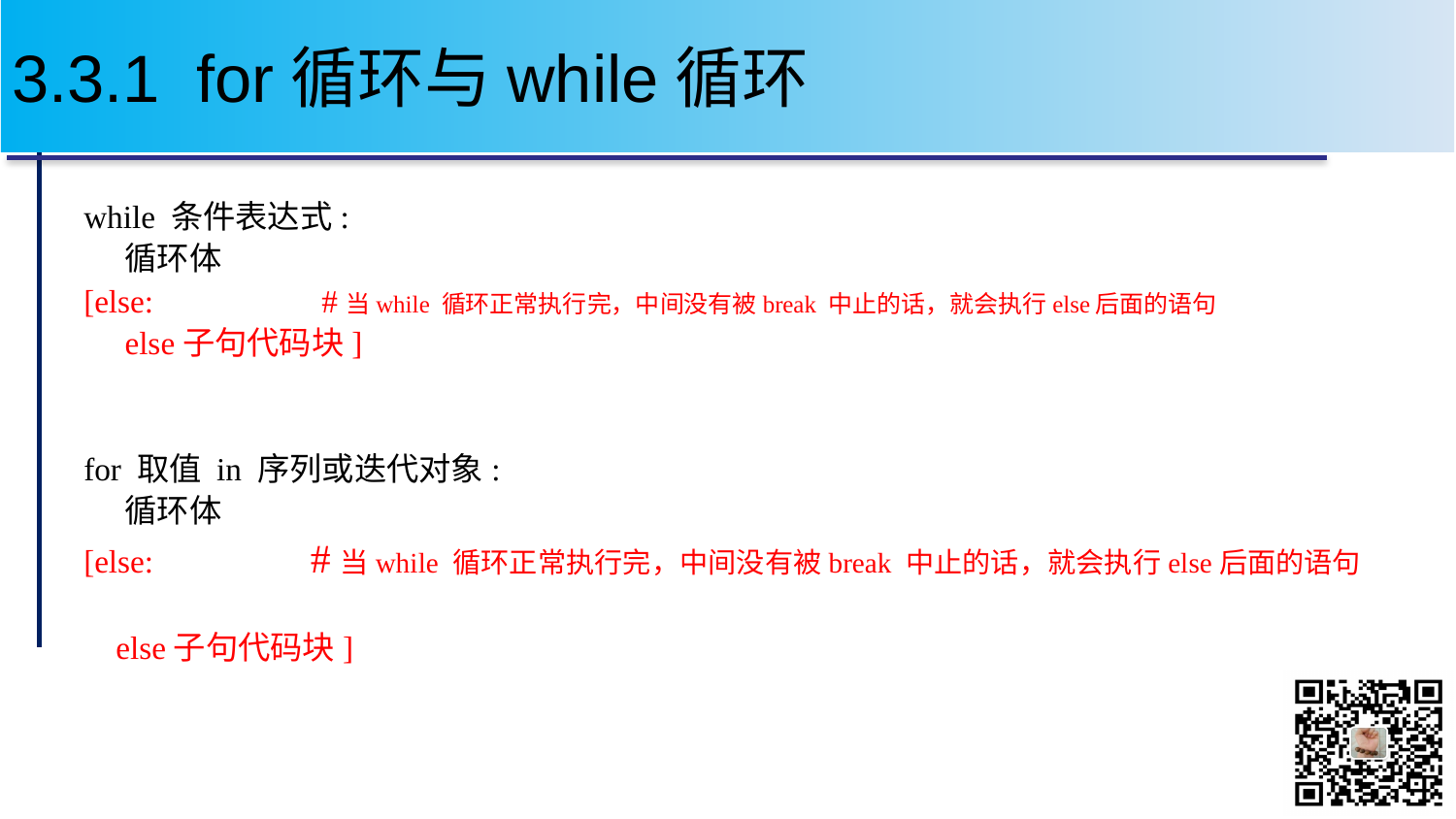

# 3.3.1  for循环与while循环
while 条件表达式:
	循环体
[else:                     #当while 循环正常执行完，中间没有被break 中止的话，就会执行else后面的语句
	else子句代码块]

for 取值 in 序列或迭代对象:
	循环体
[else:	     #当while 循环正常执行完，中间没有被break 中止的话，就会执行else后面的语句

    else子句代码块]